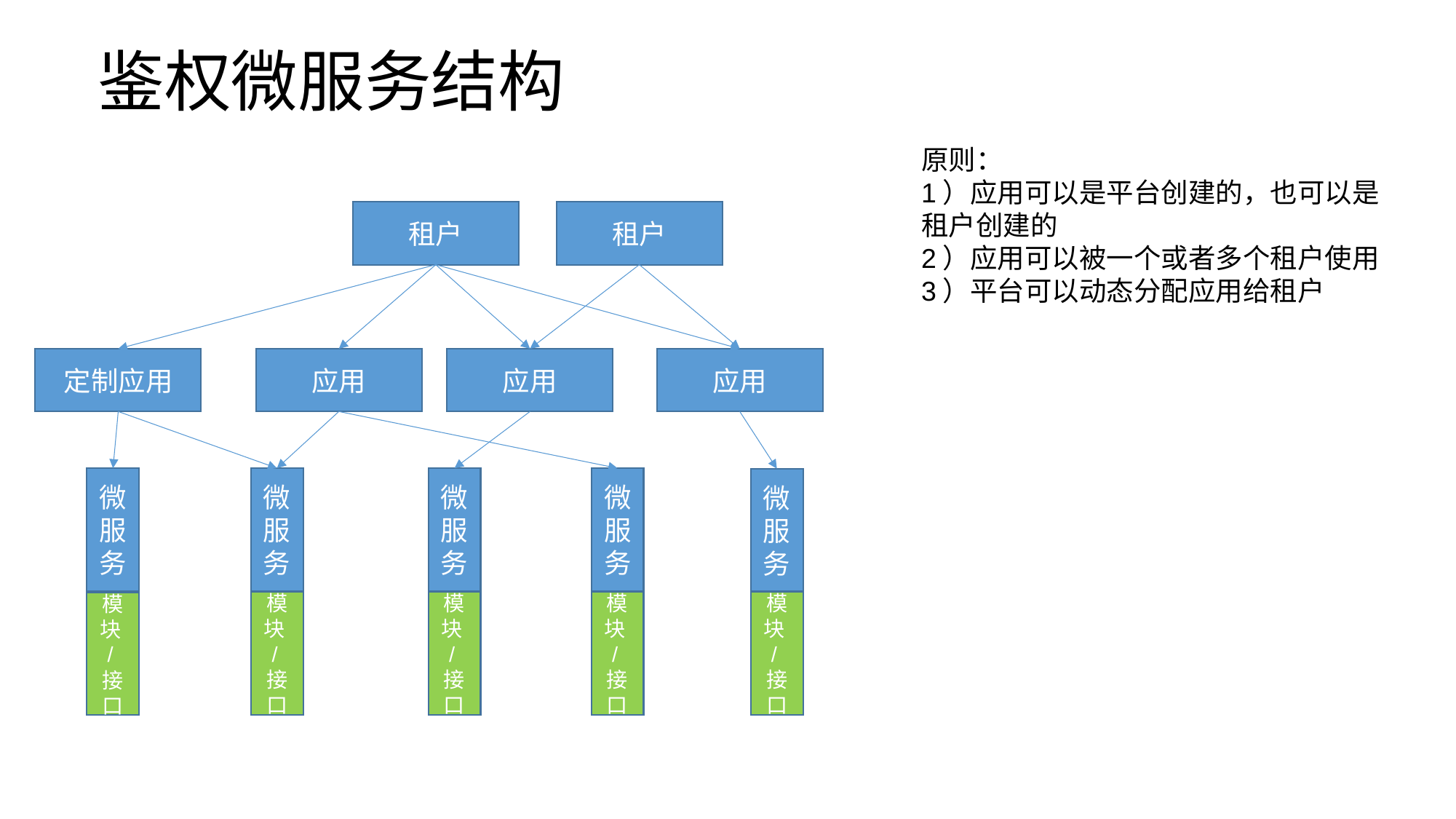

# 鉴权微服务结构
原则：
1）应用可以是平台创建的，也可以是租户创建的
2）应用可以被一个或者多个租户使用
3）平台可以动态分配应用给租户
租户
租户
定制应用
应用
应用
应用
微服务
微服务
微服务
微服务
微服务
模块/接口
模块/接口
模块/接口
模块/接口
模块/接口